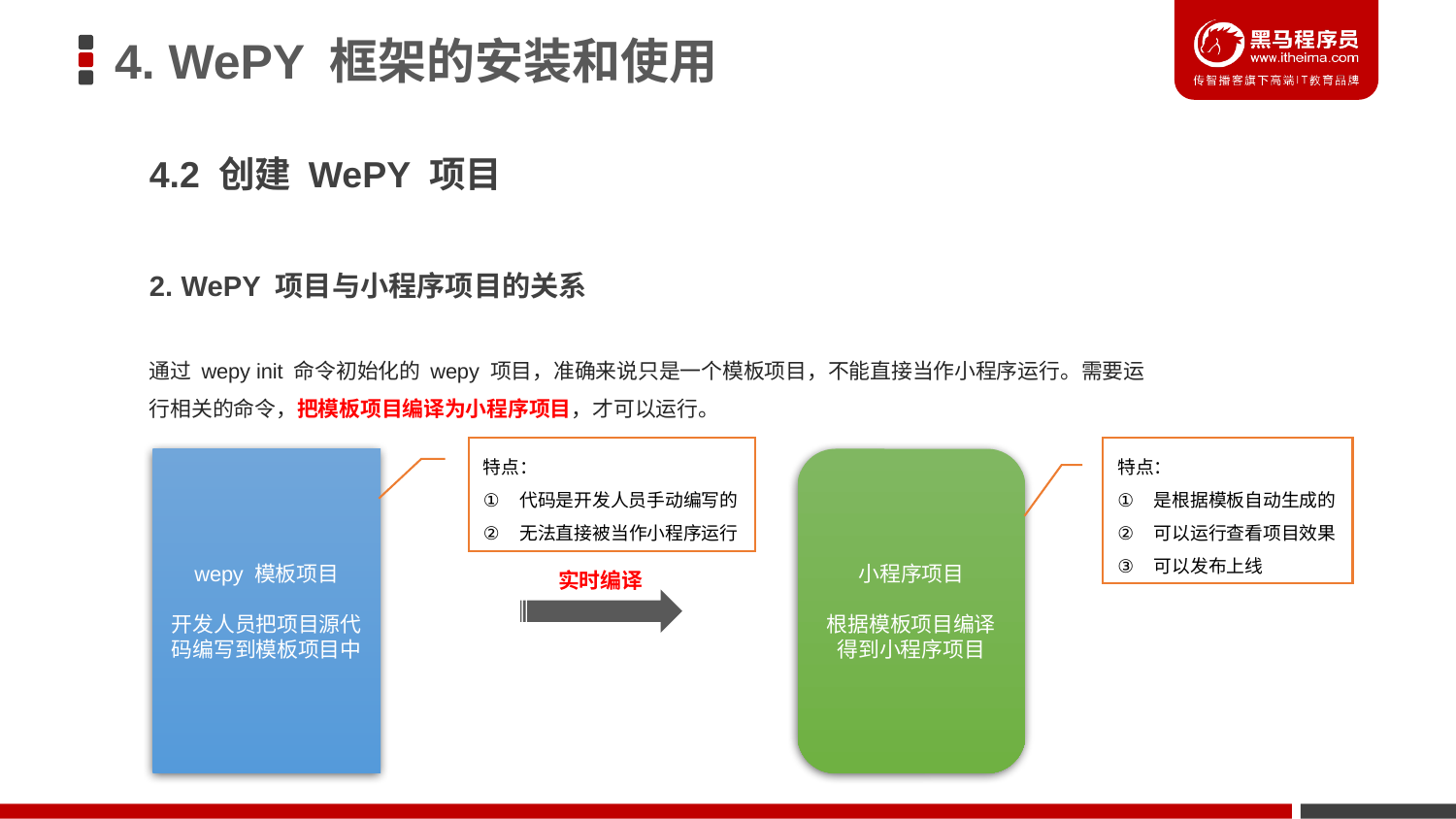

# 4. WePY 框架的安装和使用
4.2 创建 WePY 项目
2. WePY 项目与小程序项目的关系
通过 wepy init 命令初始化的 wepy 项目，准确来说只是一个模板项目，不能直接当作小程序运行。需要运行相关的命令，把模板项目编译为小程序项目，才可以运行。
特点：
代码是开发人员手动编写的
无法直接被当作小程序运行
特点：
是根据模板自动生成的
可以运行查看项目效果
可以发布上线
wepy 模板项目

开发人员把项目源代码编写到模板项目中
小程序项目

根据模板项目编译
得到小程序项目
实时编译